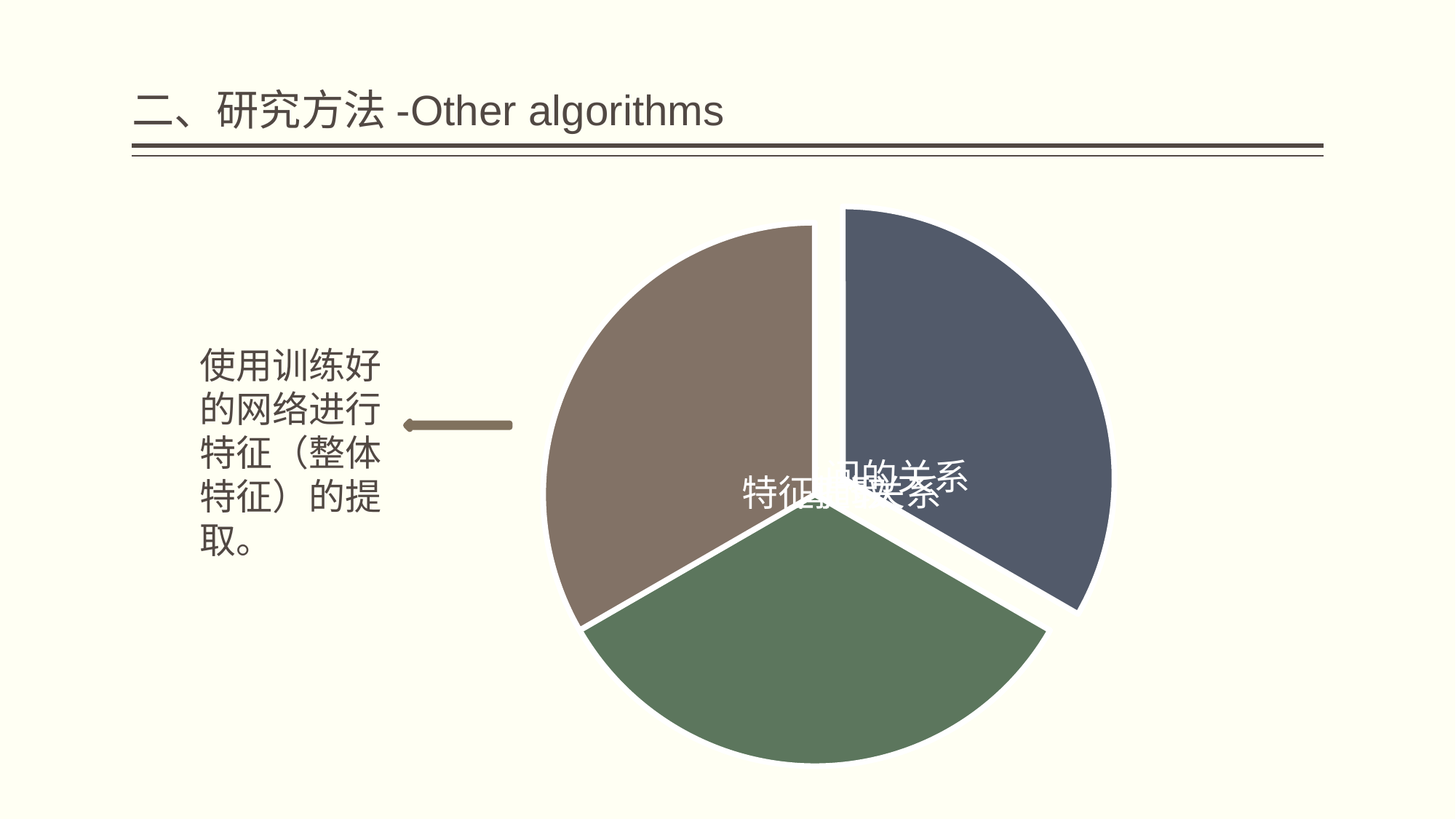

# 二、研究方法-Other algorithms
样本之间的关系
标签之间的关系
特征提取

使用训练好的网络进行特征（整体特征）的提取。